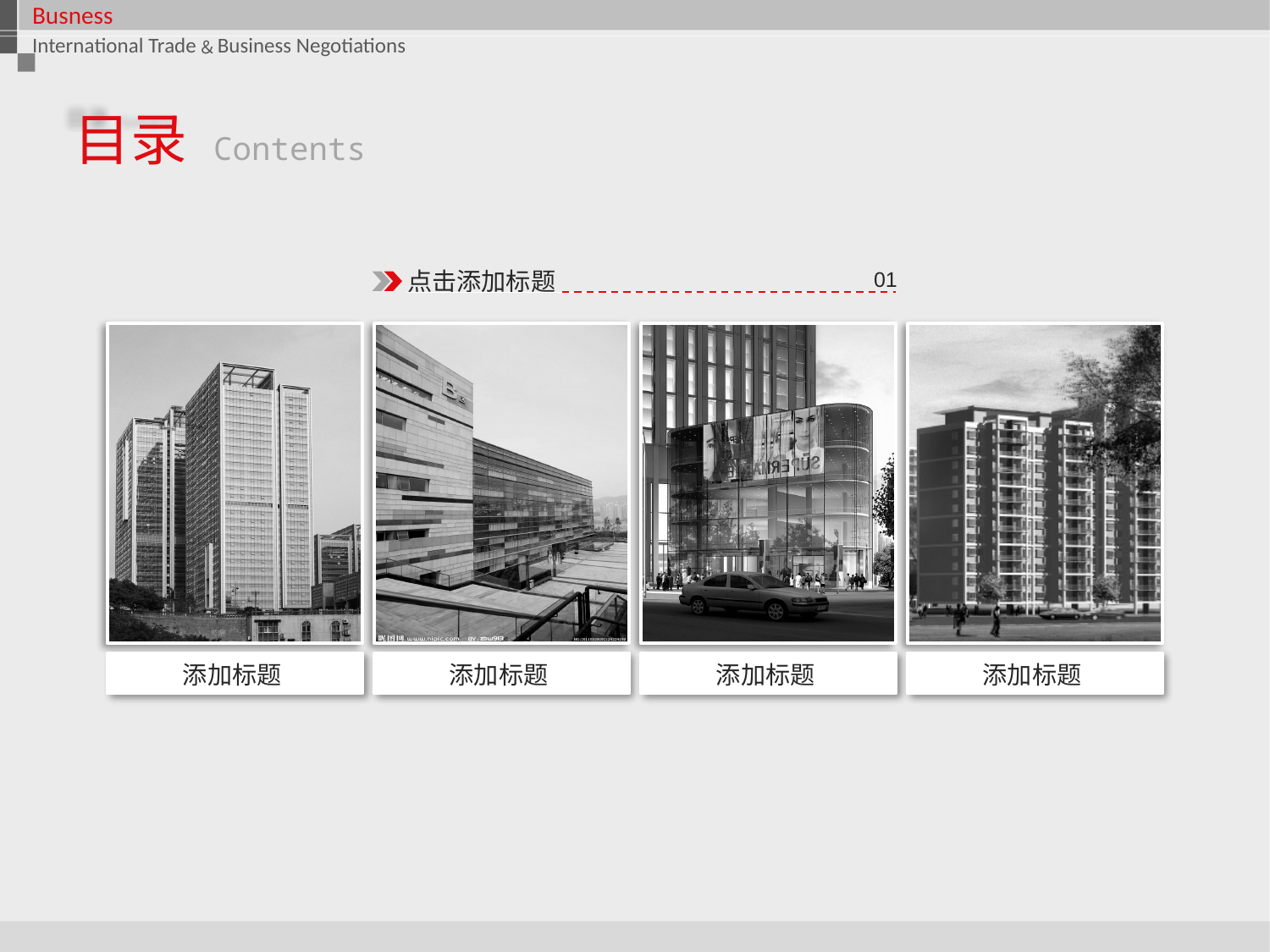

目录 Contents

点击添加标题
0
1

添加标题

添加标题

添加标题

添加标题